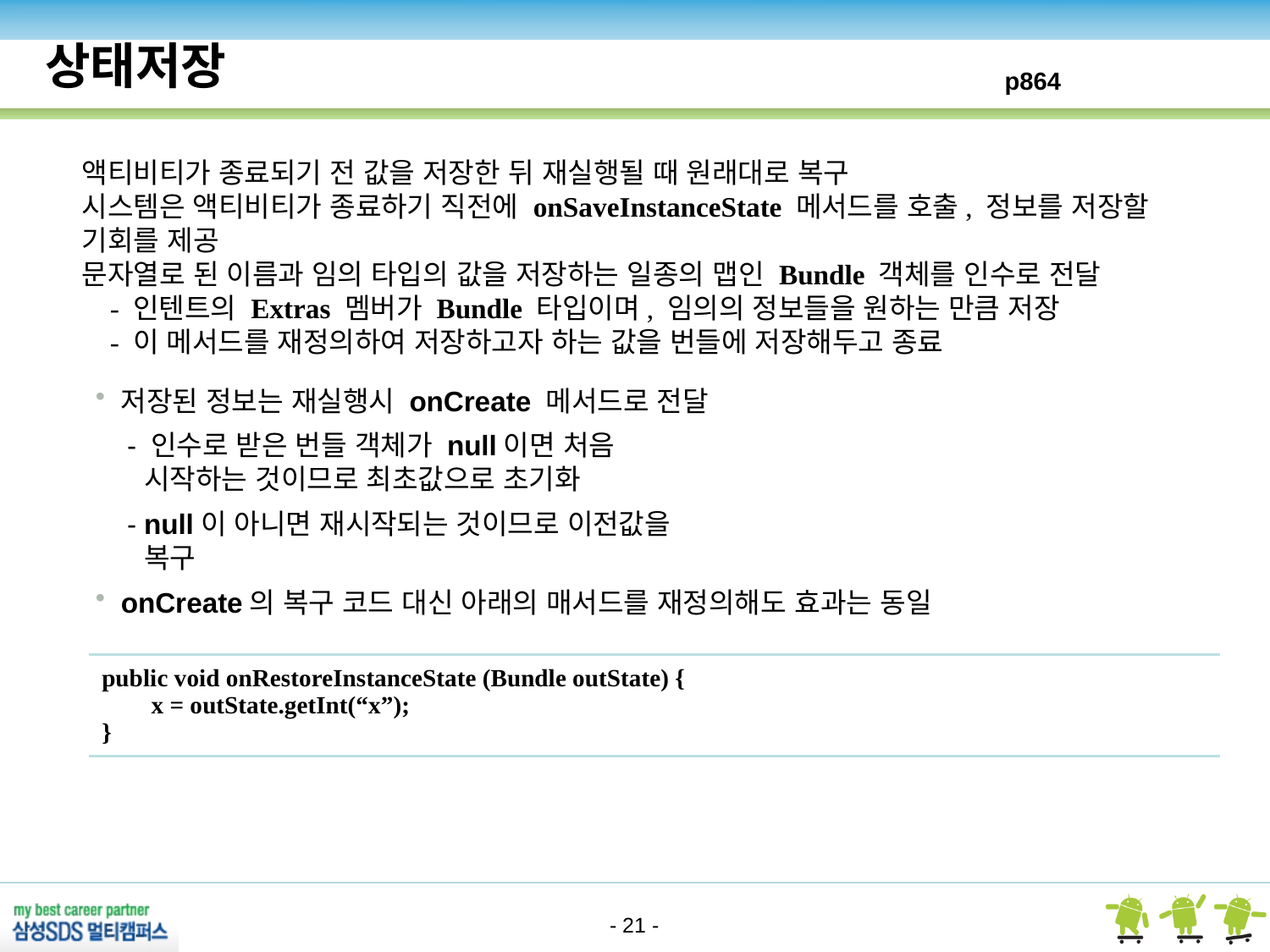

상태저장
p864
액티비티가 종료되기 전 값을 저장한 뒤 재실행될 때 원래대로 복구
시스템은 액티비티가 종료하기 직전에 onSaveInstanceState 메서드를 호출, 정보를 저장할 기회를 제공
문자열로 된 이름과 임의 타입의 값을 저장하는 일종의 맵인 Bundle 객체를 인수로 전달
    - 인텐트의 Extras 멤버가 Bundle 타입이며, 임의의 정보들을 원하는 만큼 저장
    - 이 메서드를 재정의하여 저장하고자 하는 값을 번들에 저장해두고 종료
저장된 정보는 재실행시 onCreate 메서드로 전달
    - 인수로 받은 번들 객체가 null이면 처음
   시작하는 것이므로 최초값으로 초기화
    - null이 아니면 재시작되는 것이므로 이전값을
   복구
onCreate의 복구 코드 대신 아래의 매서드를 재정의해도 효과는 동일
| public void onRestoreInstanceState (Bundle outState) { x = outState.getInt(“x”); } |
| --- |
- 21 -